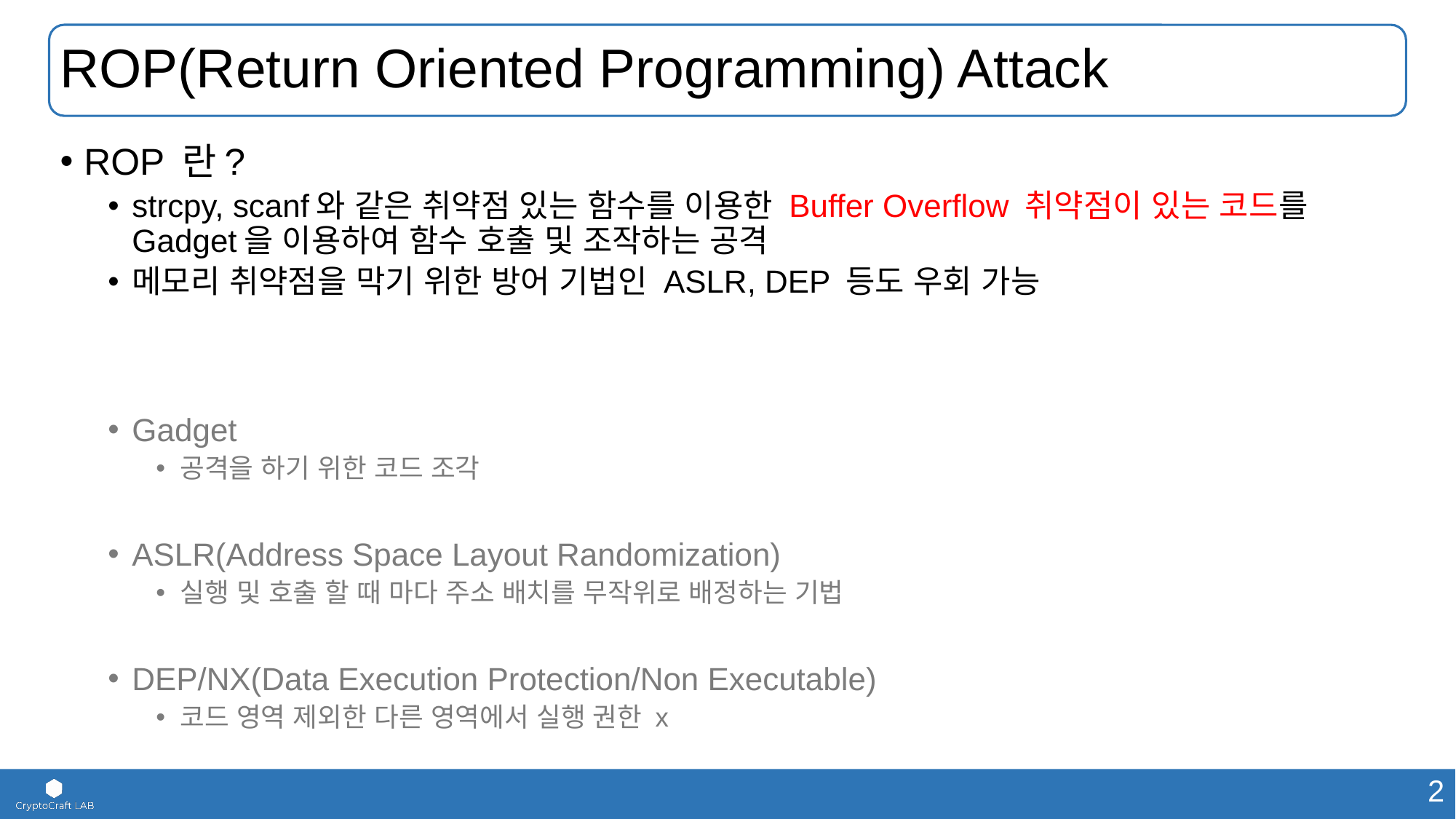

# ROP(Return Oriented Programming) Attack
ROP 란?
strcpy, scanf와 같은 취약점 있는 함수를 이용한 Buffer Overflow 취약점이 있는 코드를 Gadget을 이용하여 함수 호출 및 조작하는 공격
메모리 취약점을 막기 위한 방어 기법인 ASLR, DEP 등도 우회 가능

Gadget
공격을 하기 위한 코드 조각

ASLR(Address Space Layout Randomization)
실행 및 호출 할 때 마다 주소 배치를 무작위로 배정하는 기법

DEP/NX(Data Execution Protection/Non Executable)
코드 영역 제외한 다른 영역에서 실행 권한 x